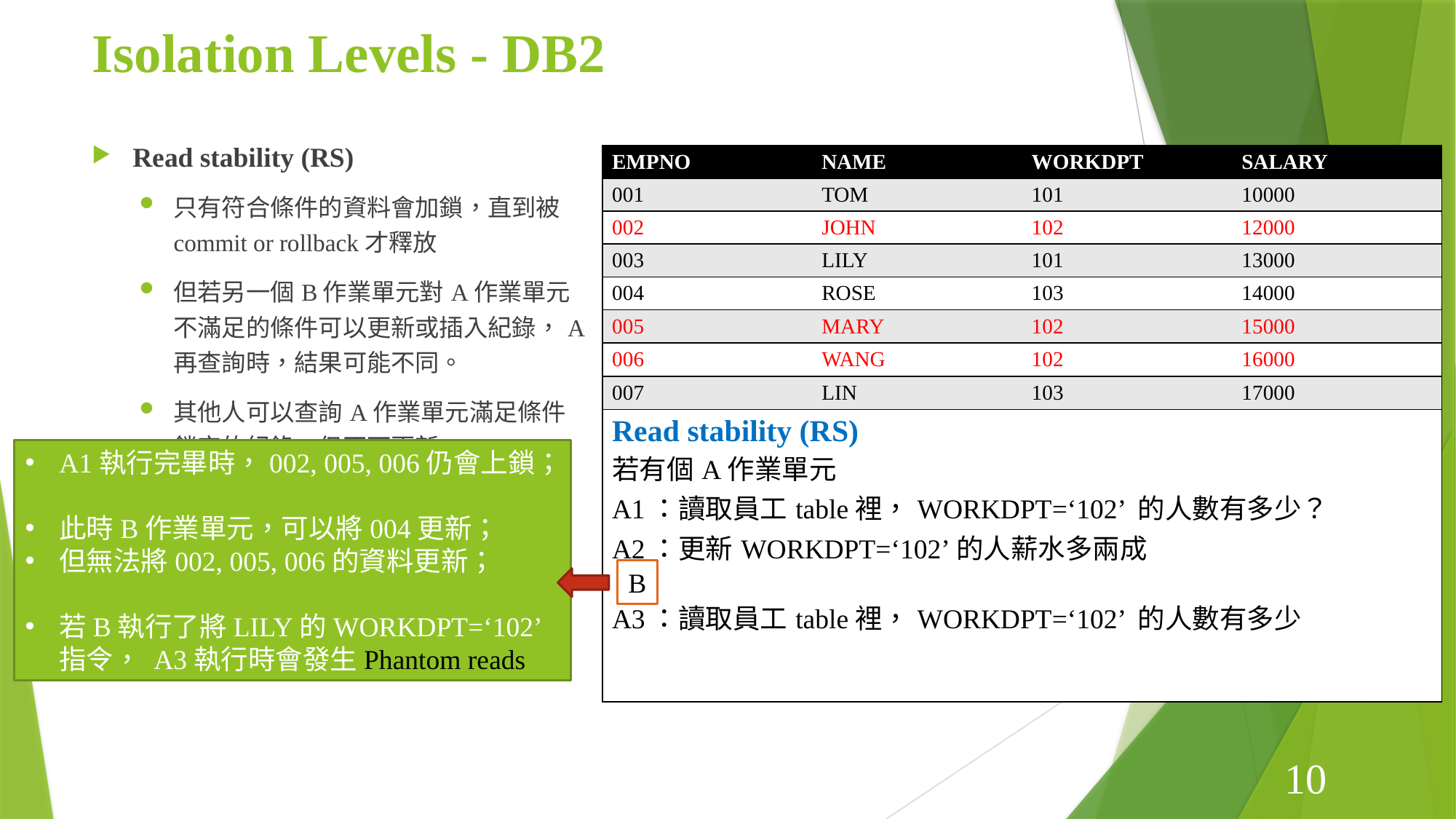

# Isolation Levels - DB2
Read stability (RS)
只有符合條件的資料會加鎖，直到被commit or rollback才釋放
但若另一個B作業單元對A作業單元不滿足的條件可以更新或插入紀錄，A再查詢時，結果可能不同。
其他人可以查詢A作業單元滿足條件鎖定的紀錄，但不可更新。

| EMPNO | NAME | WORKDPT | SALARY |
| --- | --- | --- | --- |
| 001 | TOM | 101 | 10000 |
| 002 | JOHN | 102 | 12000 |
| 003 | LILY | 101 | 13000 |
| 004 | ROSE | 103 | 14000 |
| 005 | MARY | 102 | 15000 |
| 006 | WANG | 102 | 16000 |
| 007 | LIN | 103 | 17000 |
| Read stability (RS) 若有個A作業單元 A1：讀取員工table裡，WORKDPT=‘102’ 的人數有多少？ A2：更新WORKDPT=‘102’的人薪水多兩成 A3：讀取員工table裡，WORKDPT=‘102’ 的人數有多少 |  |  |  |
A1執行完畢時，002, 005, 006仍會上鎖；

此時B作業單元，可以將004更新；
但無法將002, 005, 006的資料更新；

若B執行了將LILY的WORKDPT=‘102’ 指令， A3執行時會發生Phantom reads
B

10